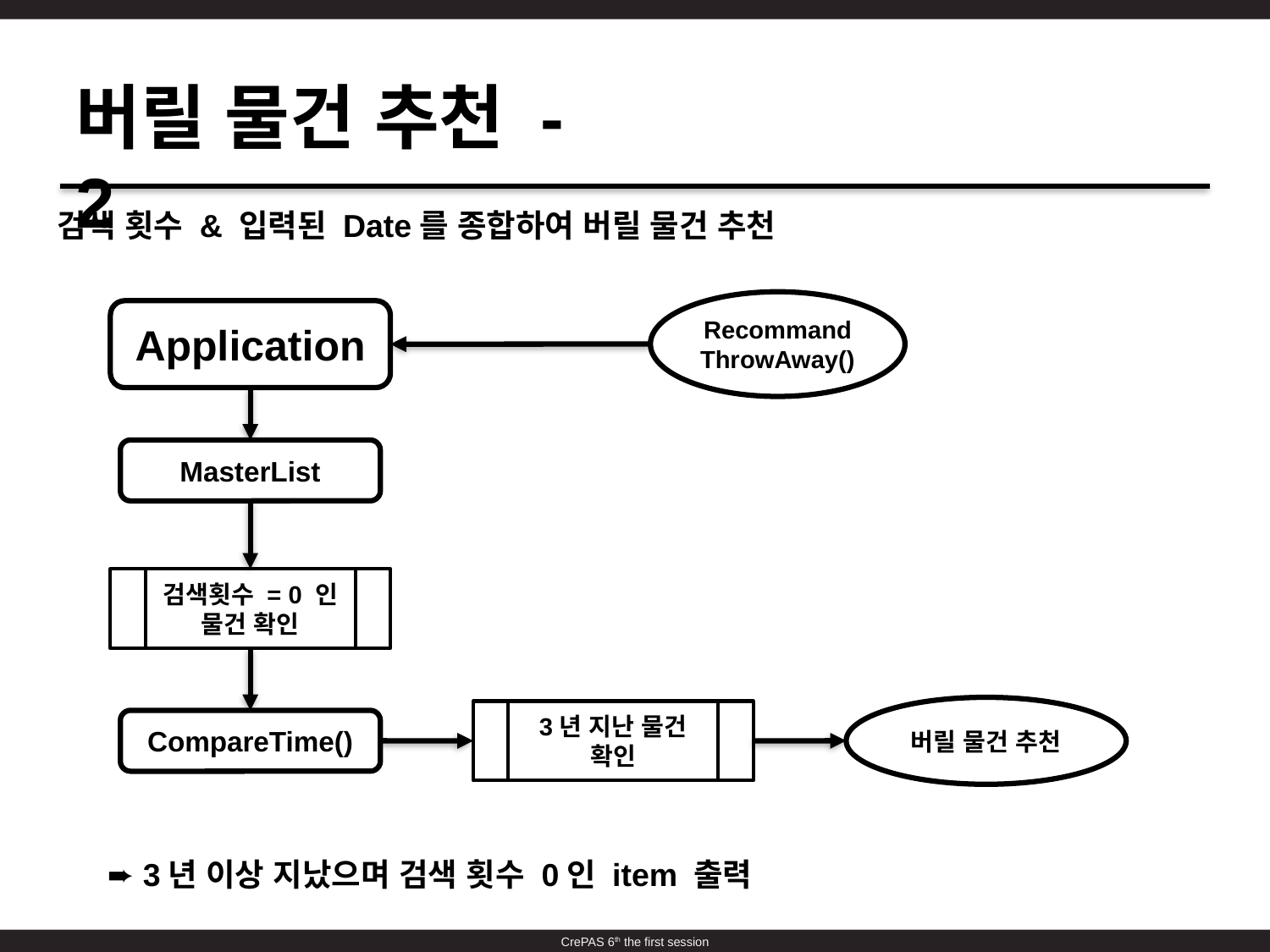

버릴 물건 추천 - 2
검색 횟수 & 입력된 Date를 종합하여 버릴 물건 추천
Recommand ThrowAway()
Application
MasterList
검색횟수 = 0 인 물건 확인
버릴 물건 추천
3년 지난 물건 확인
CompareTime()
➨ 3년 이상 지났으며 검색 횟수 0인 item 출력
CrePAS 6th the first session